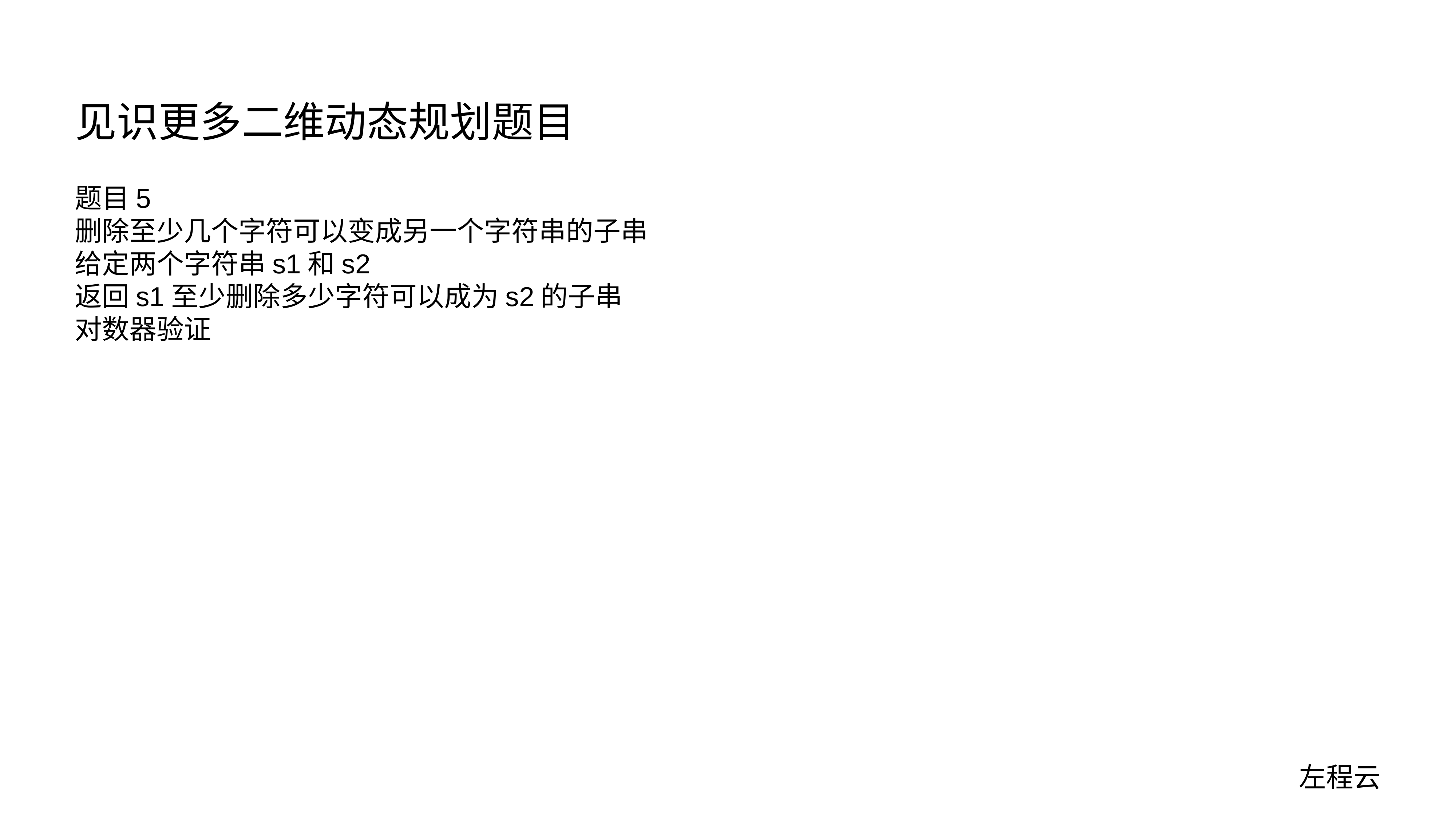

# 见识更多二维动态规划题目
题目5
删除至少几个字符可以变成另一个字符串的子串
给定两个字符串s1和s2
返回s1至少删除多少字符可以成为s2的子串
对数器验证
左程云